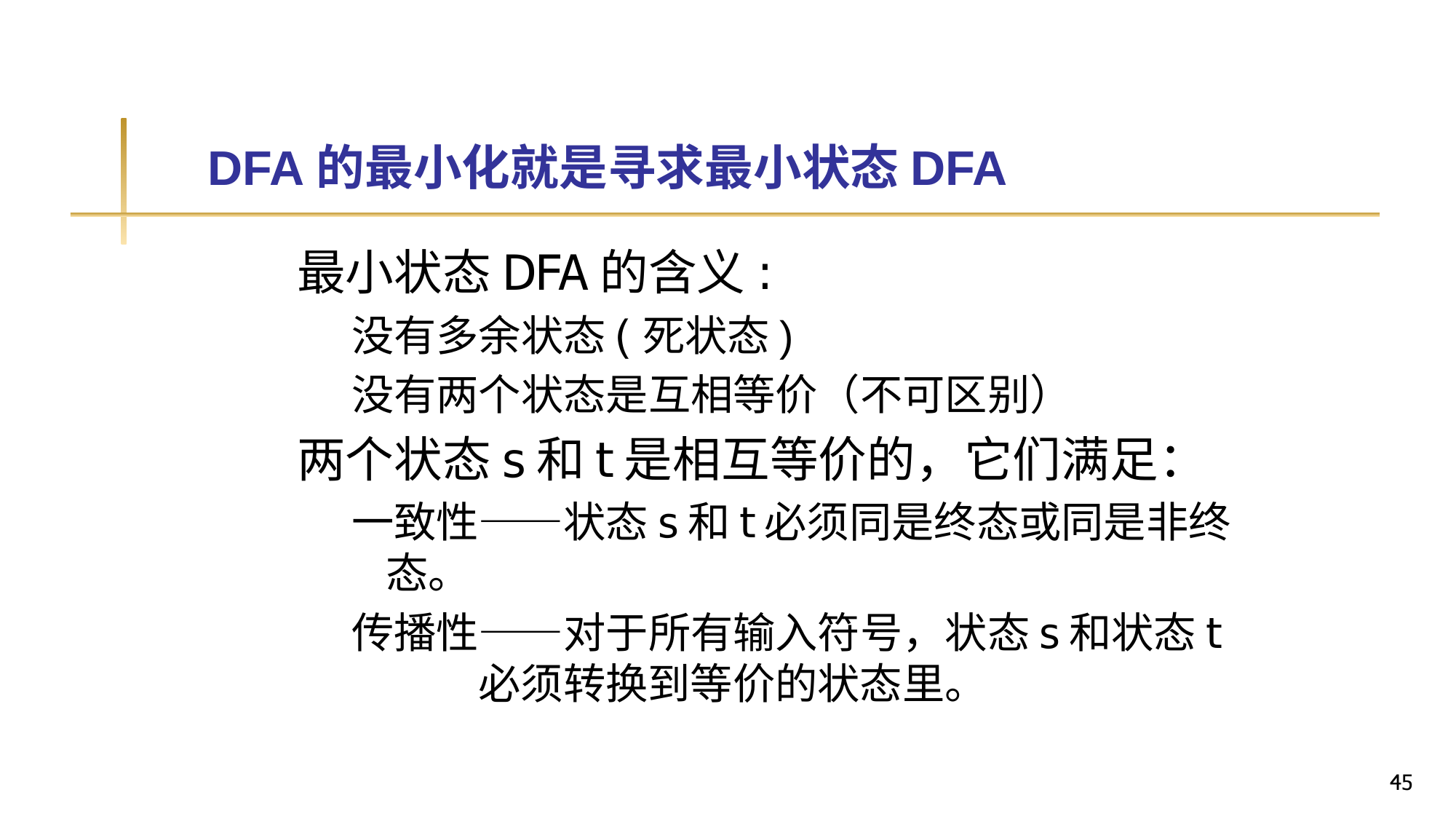

# DFA的最小化就是寻求最小状态DFA
最小状态DFA的含义:
没有多余状态(死状态)
没有两个状态是互相等价（不可区别）
两个状态s和t是相互等价的，它们满足：
一致性——状态s和t必须同是终态或同是非终态。
传播性——对于所有输入符号，状态s和状态t必须转换到等价的状态里。
45